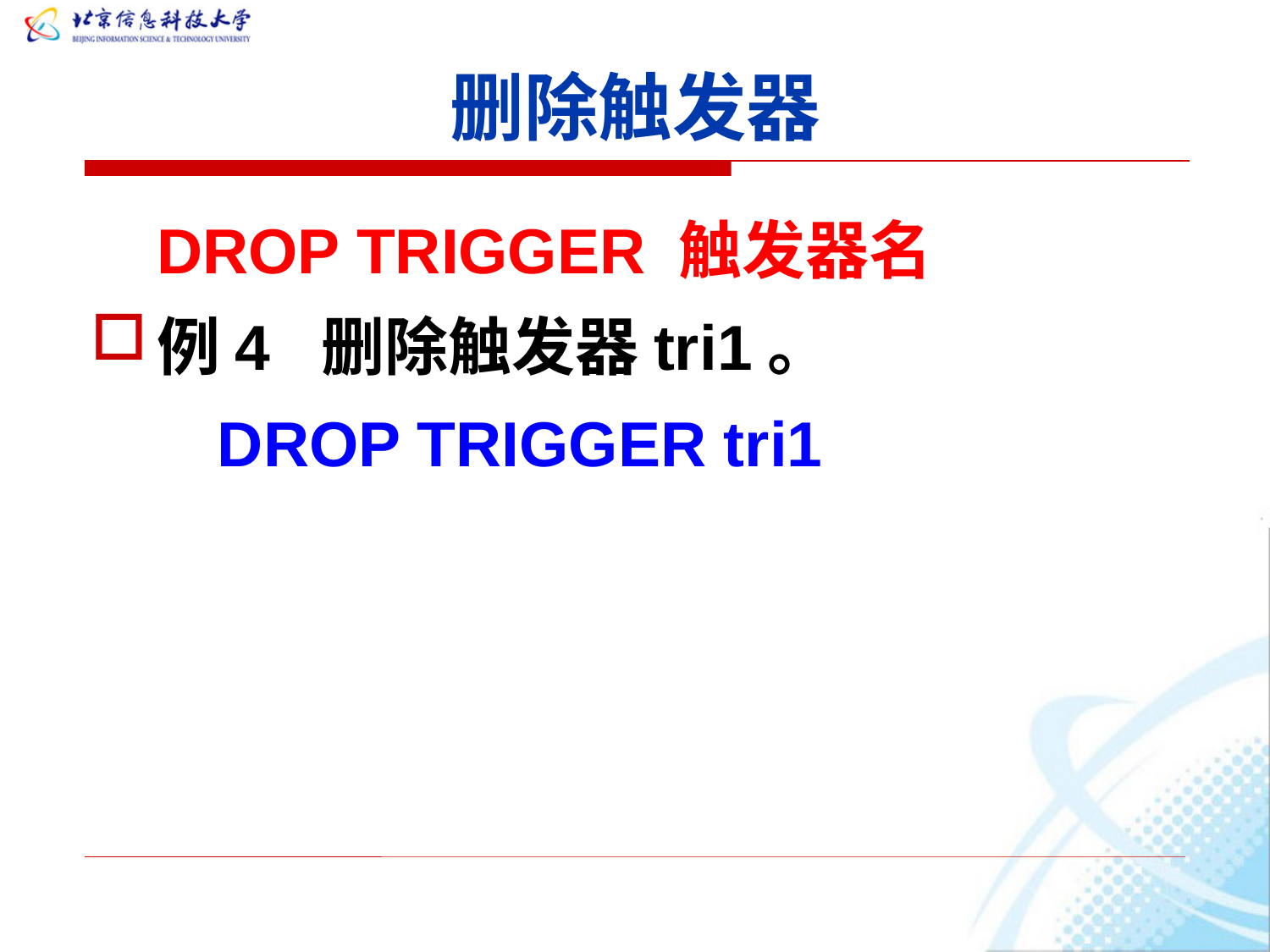

# 删除触发器
	DROP TRIGGER 触发器名
例4  删除触发器tri1。
	DROP TRIGGER tri1

13